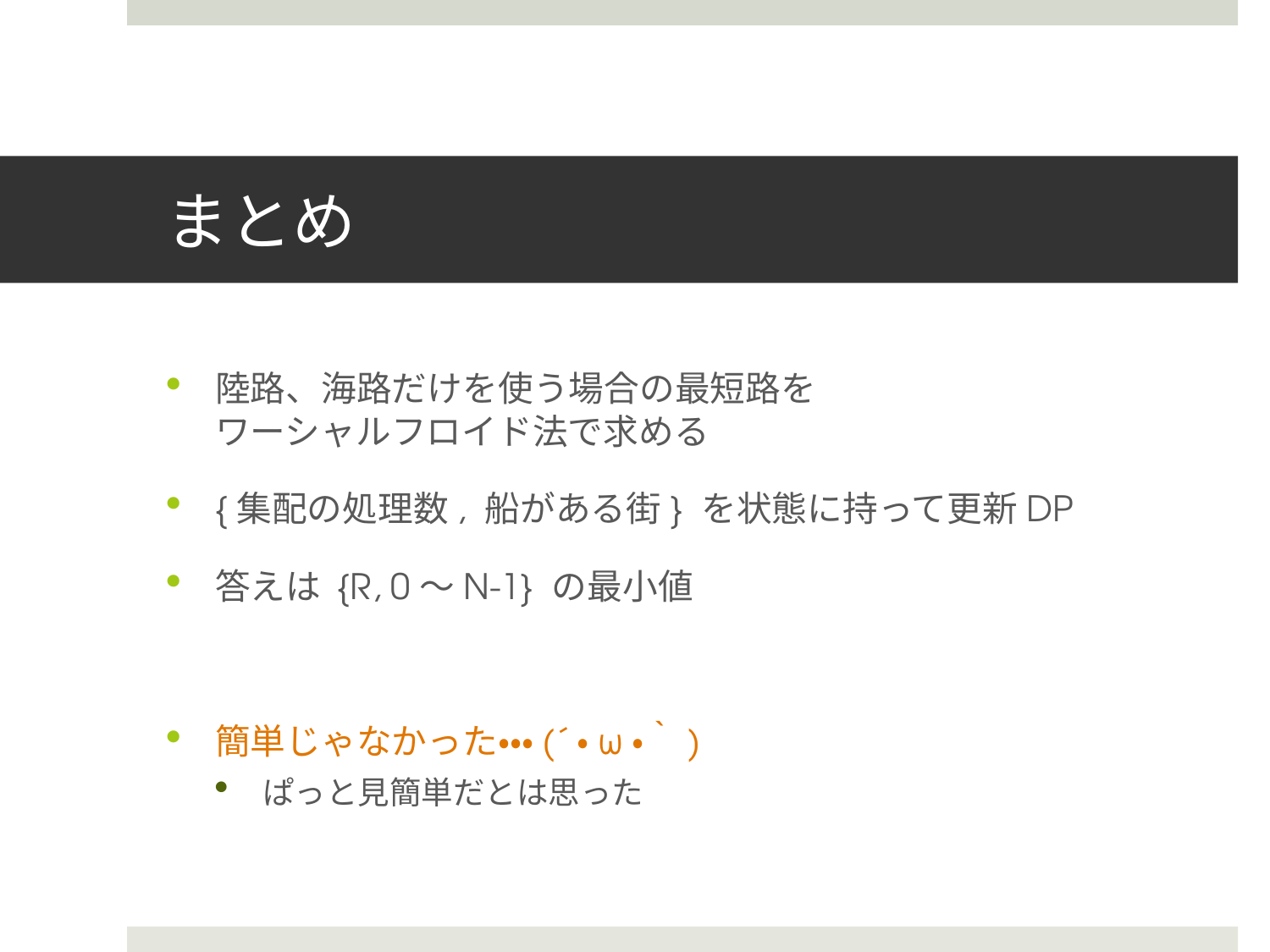

# まとめ
陸路、海路だけを使う場合の最短路を
ワーシャルフロイド法で求める
{集配の処理数, 船がある街} を状態に持って更新DP
答えは {R, 0〜N-1} の最小値

簡単じゃなかった・・・(´・ω・｀)
ぱっと見簡単だとは思った